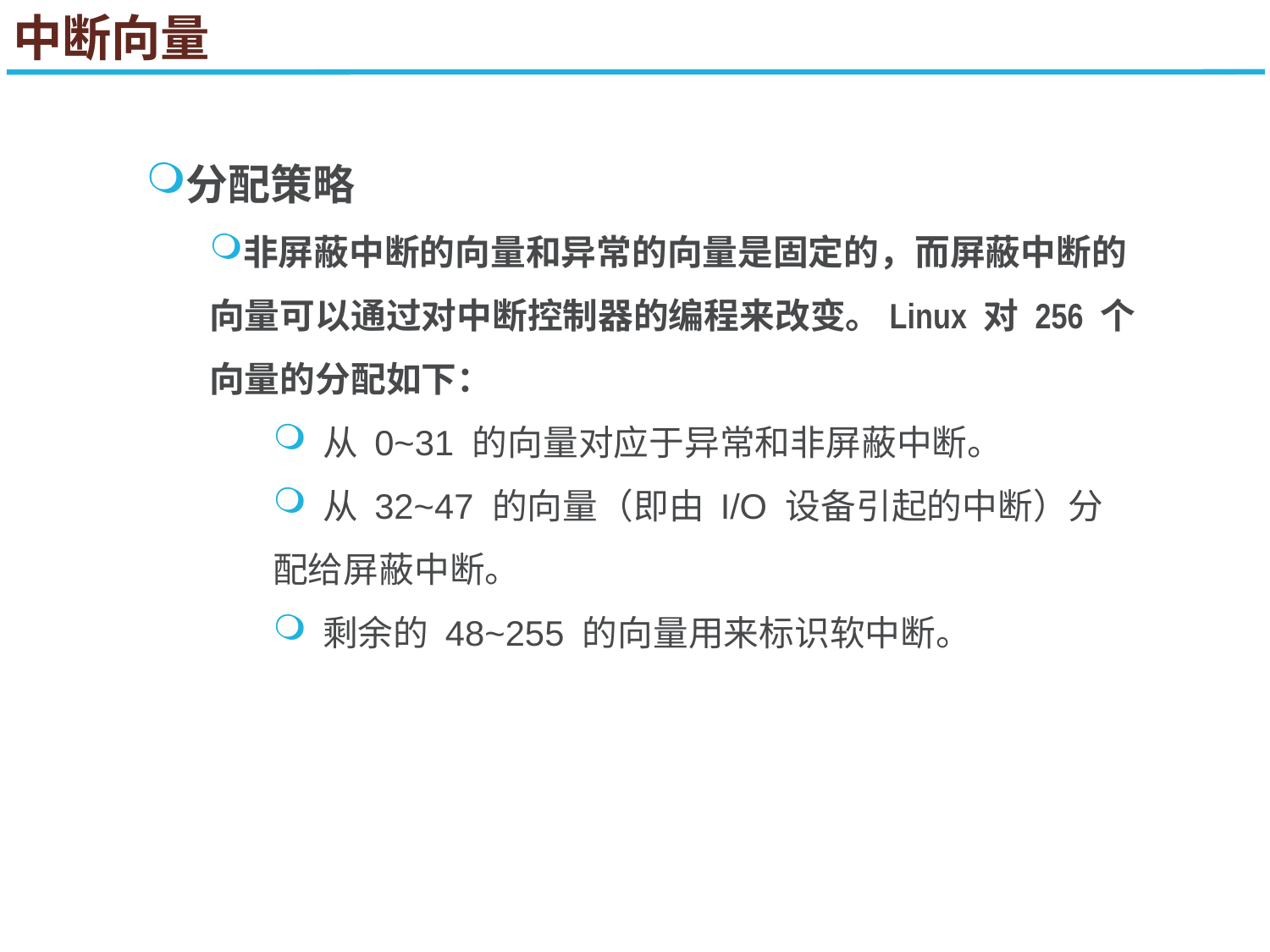

中断向量
分配策略
非屏蔽中断的向量和异常的向量是固定的，而屏蔽中断的向量可以通过对中断控制器的编程来改变。Linux 对 256 个向量的分配如下：
 从 0~31 的向量对应于异常和非屏蔽中断。
 从 32~47 的向量（即由 I/O 设备引起的中断）分配给屏蔽中断。
 剩余的 48~255 的向量用来标识软中断。